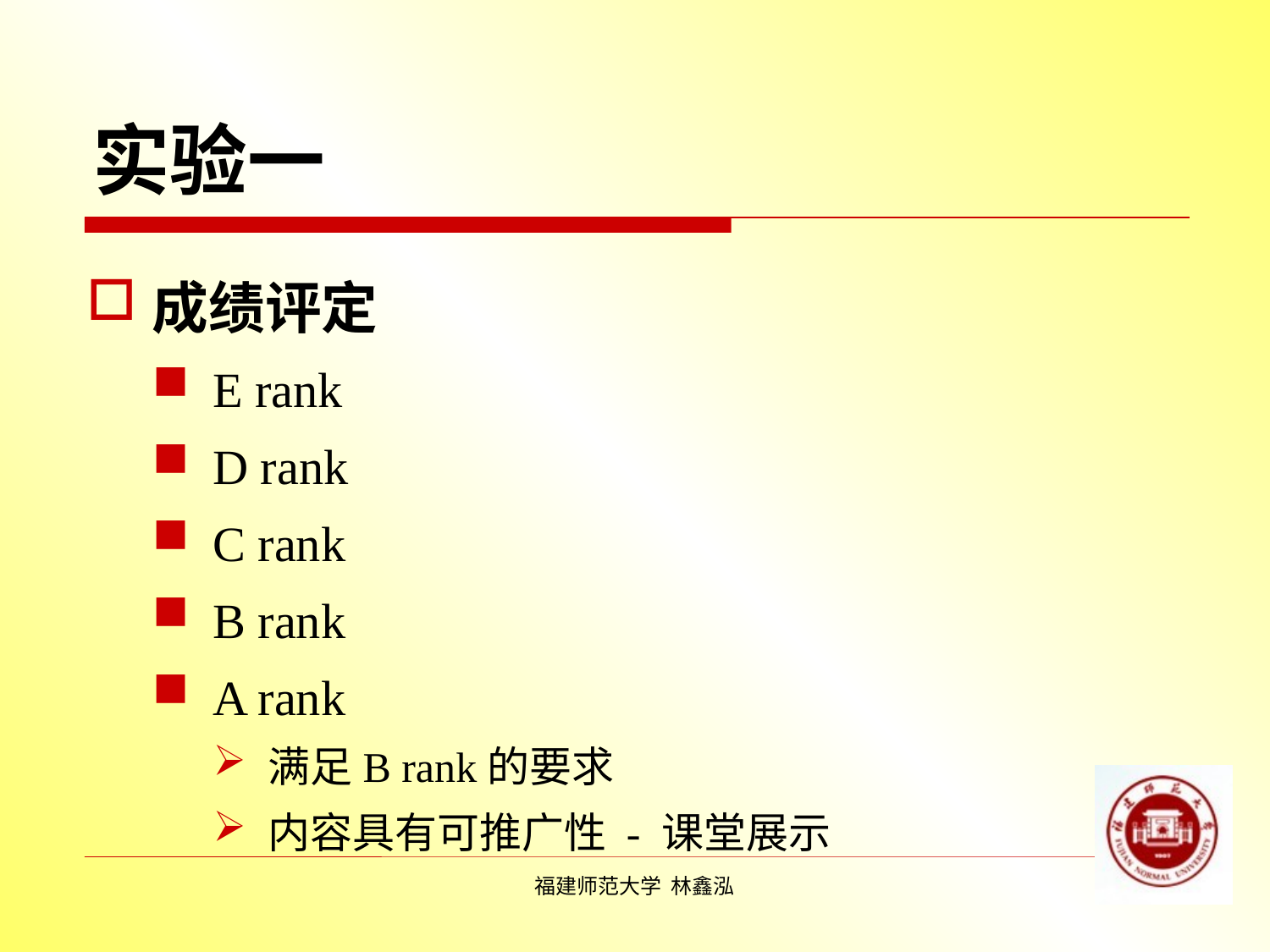

# 实验一
成绩评定
E rank
D rank
C rank
B rank
A rank
满足B rank的要求
内容具有可推广性 - 课堂展示
福建师范大学  林鑫泓